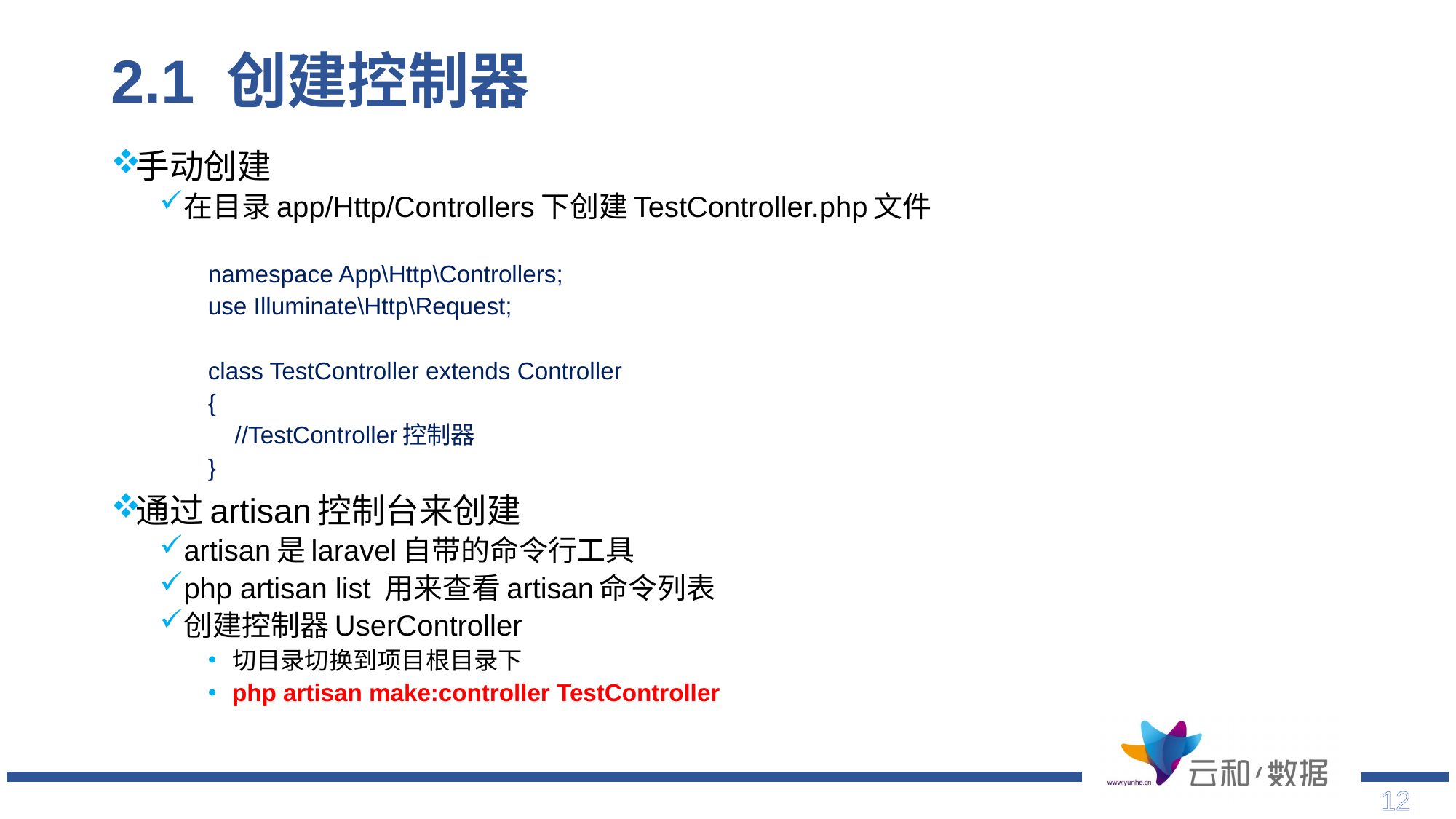

# 2.1 创建控制器
手动创建
在目录app/Http/Controllers下创建TestController.php文件

namespace App\Http\Controllers;
use Illuminate\Http\Request;

class TestController extends Controller
{
    //TestController控制器
}
通过artisan控制台来创建
artisan是laravel自带的命令行工具
php artisan list 用来查看artisan命令列表
创建控制器UserController
切目录切换到项目根目录下
php artisan make:controller TestController